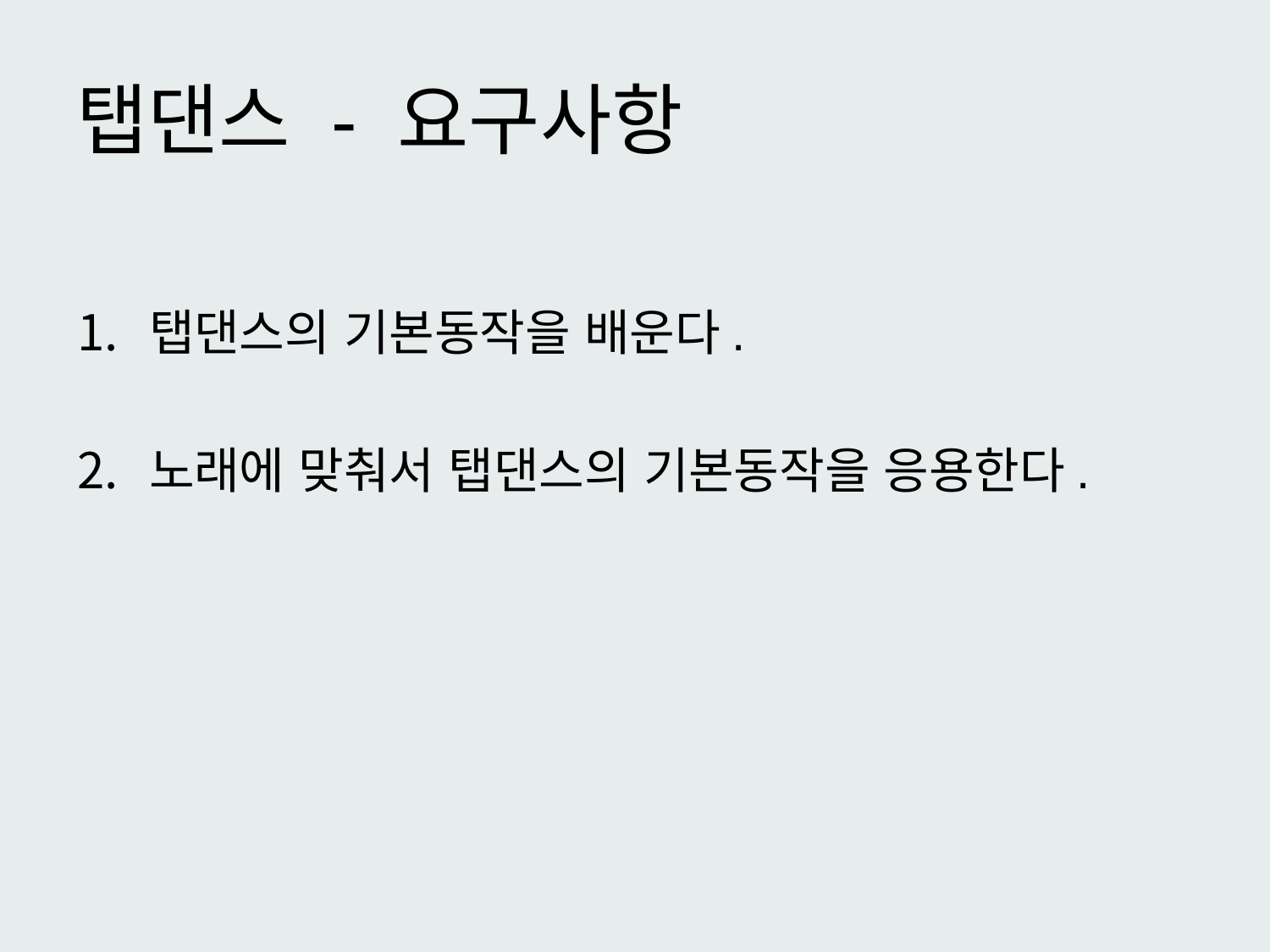

# 탭댄스 - 요구사항

탭댄스의 기본동작을 배운다.

노래에 맞춰서 탭댄스의 기본동작을 응용한다.